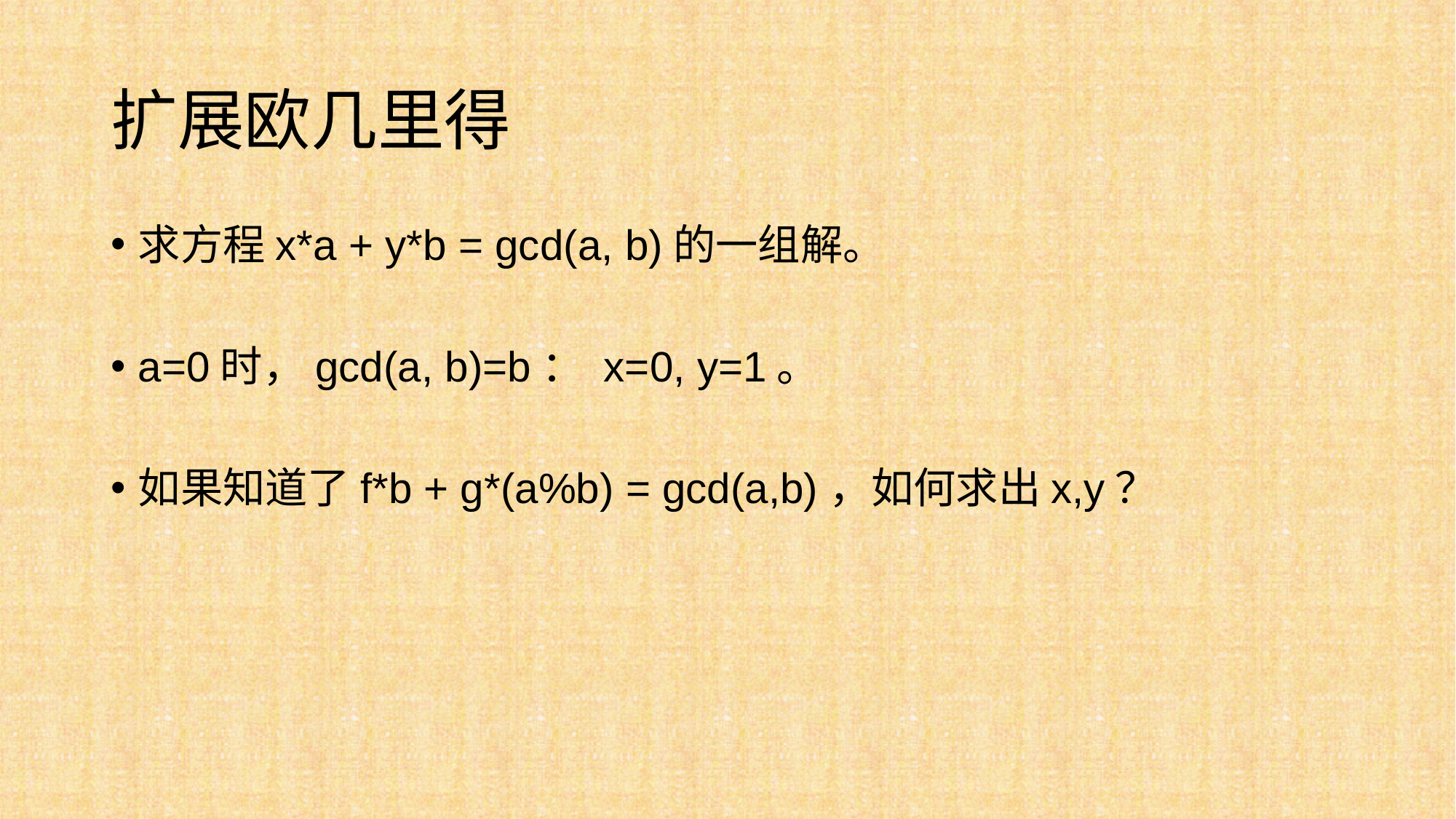

# 扩展欧几里得
求方程x*a + y*b = gcd(a, b)的一组解。

a=0时，gcd(a, b)=b： x=0, y=1。

如果知道了f*b + g*(a%b) = gcd(a,b)，如何求出x,y？